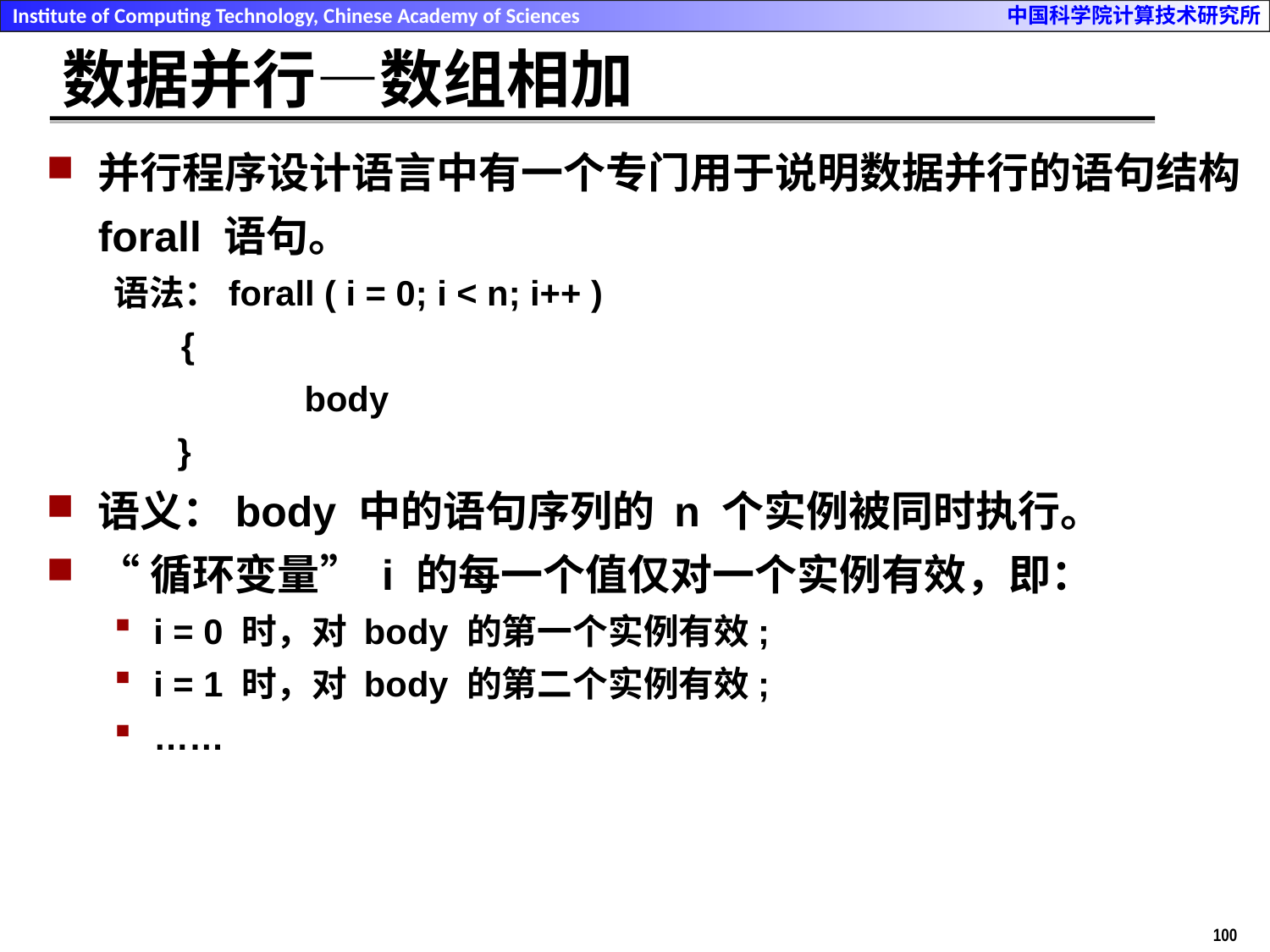

# 数据并行—数组相加
并行程序设计语言中有一个专门用于说明数据并行的语句结构 forall 语句。
语法：forall ( i = 0; i < n; i++ )
  {
		body
	}
语义：body 中的语句序列的 n 个实例被同时执行。
“循环变量” i 的每一个值仅对一个实例有效，即：
i = 0 时，对 body 的第一个实例有效;
i = 1 时，对 body 的第二个实例有效;
……